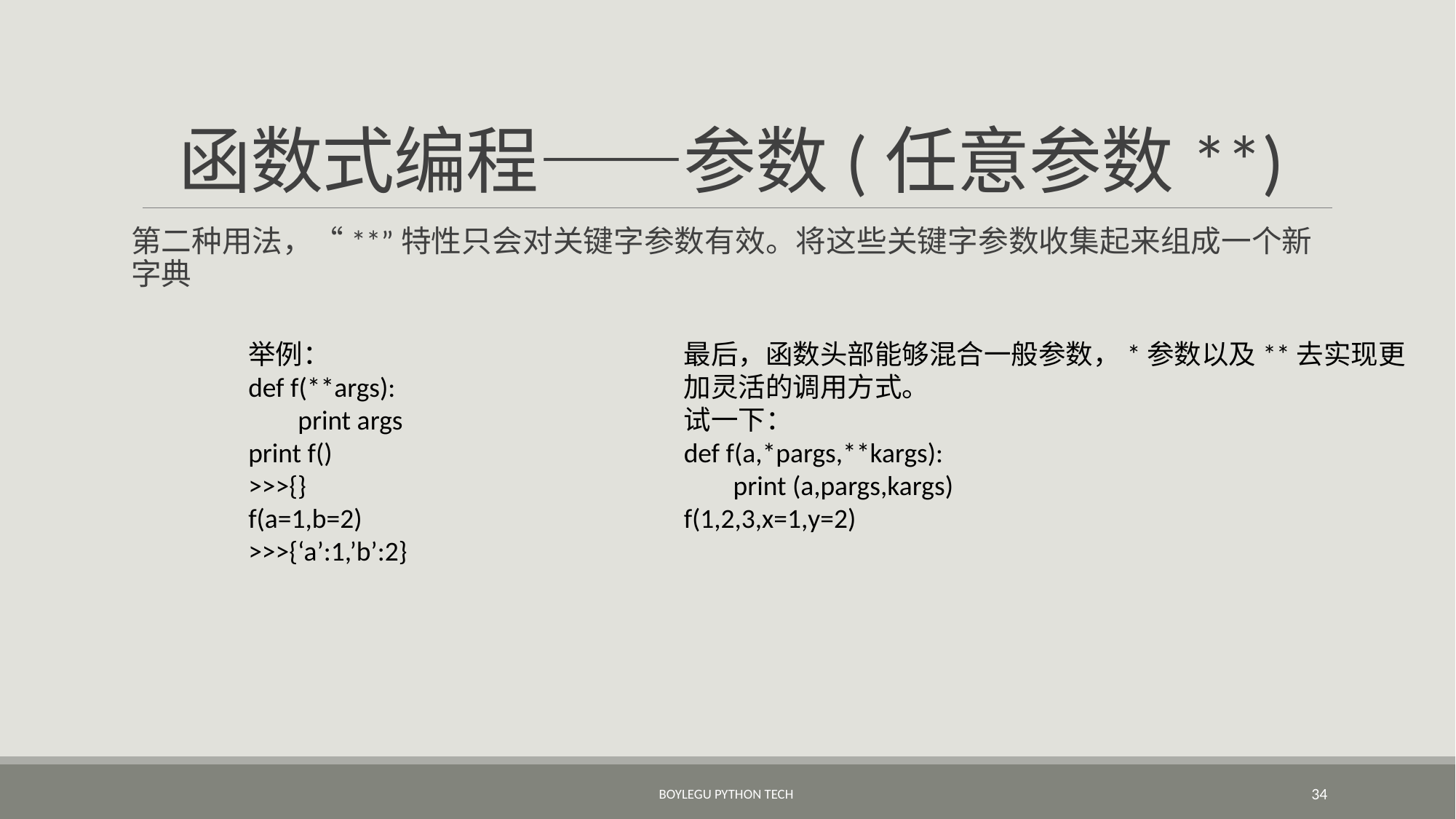

# 函数式编程——参数(任意参数**)
第二种用法，“**”特性只会对关键字参数有效。将这些关键字参数收集起来组成一个新字典
举例：
def f(**args):
        print args
print f()
>>>{}
f(a=1,b=2)
>>>{‘a’:1,’b’:2}
最后，函数头部能够混合一般参数，*参数以及**去实现更加灵活的调用方式。
试一下：
def f(a,*pargs,**kargs):
        print (a,pargs,kargs)
f(1,2,3,x=1,y=2)
BoyleGu Python Tech
34